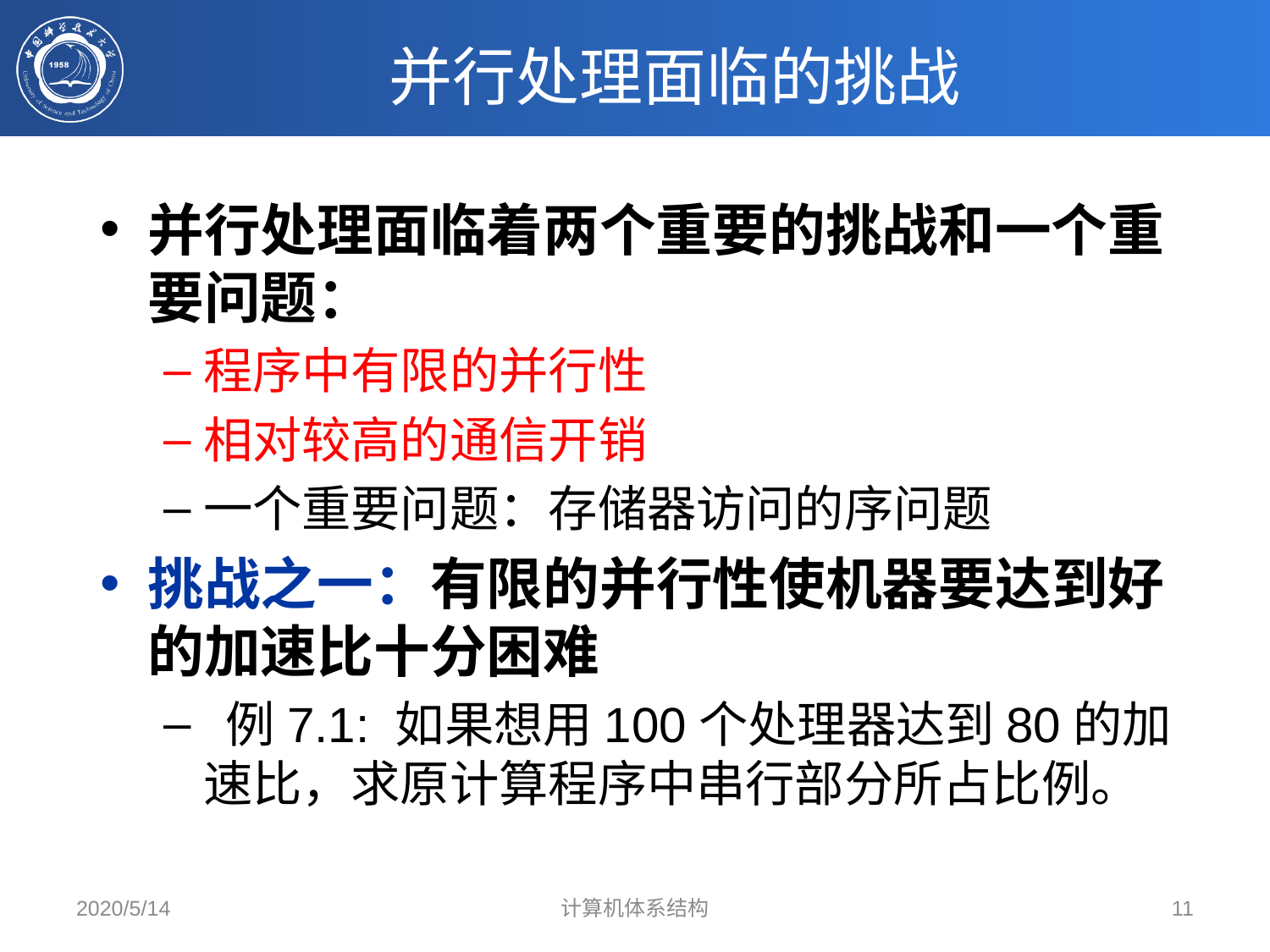

# 并行处理面临的挑战
并行处理面临着两个重要的挑战和一个重要问题：
程序中有限的并行性
相对较高的通信开销
一个重要问题：存储器访问的序问题
挑战之一：有限的并行性使机器要达到好的加速比十分困难
 例7.1: 如果想用100个处理器达到80的加速比，求原计算程序中串行部分所占比例。

2020/5/14
计算机体系结构
11